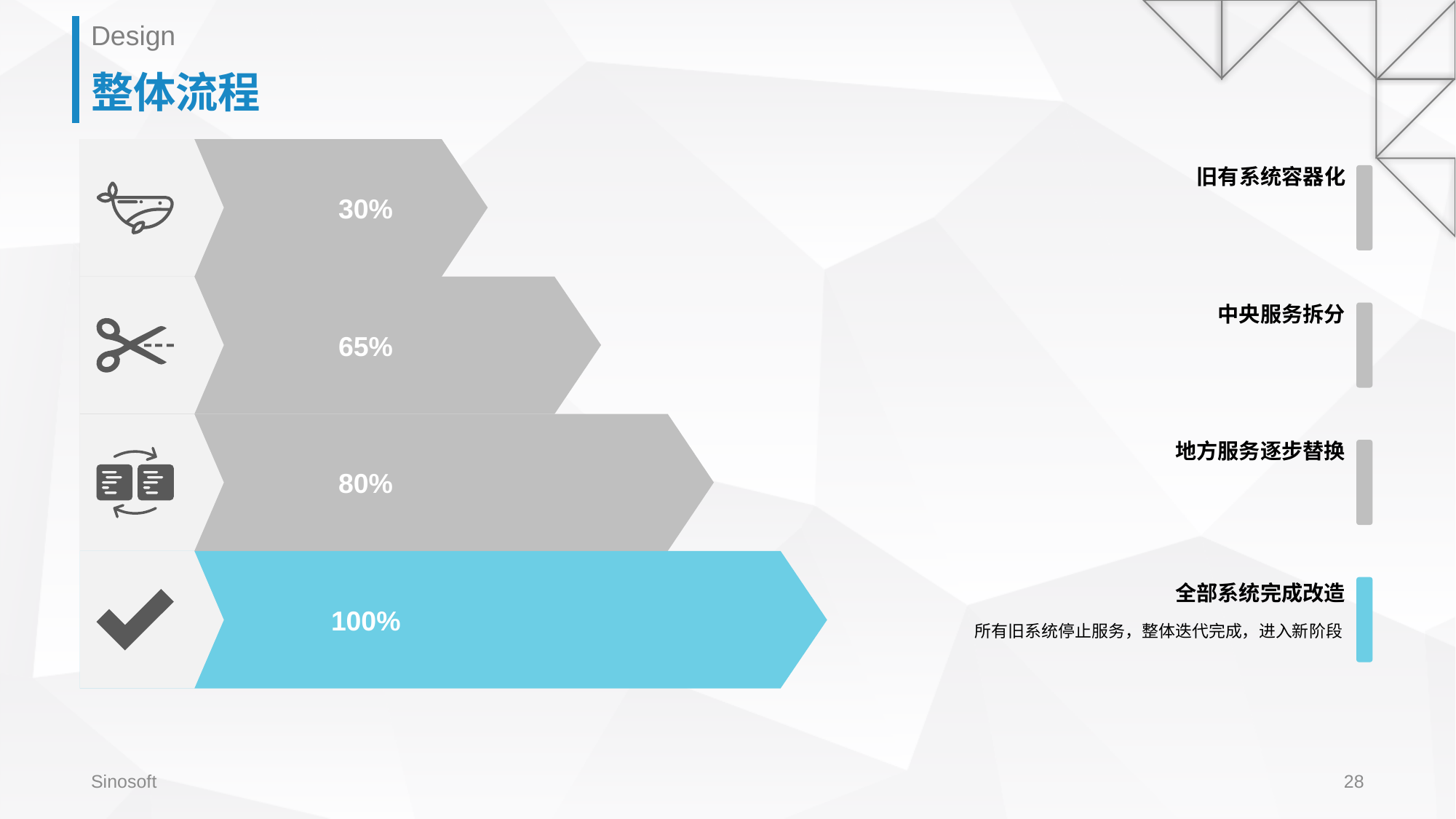

Design
# 整体流程

旧有系统容器化

30%

中央服务拆分
65%

地方服务逐步替换
80%

全部系统完成改造
所有旧系统停止服务，整体迭代完成，进入新阶段
100%

Sinosoft
28